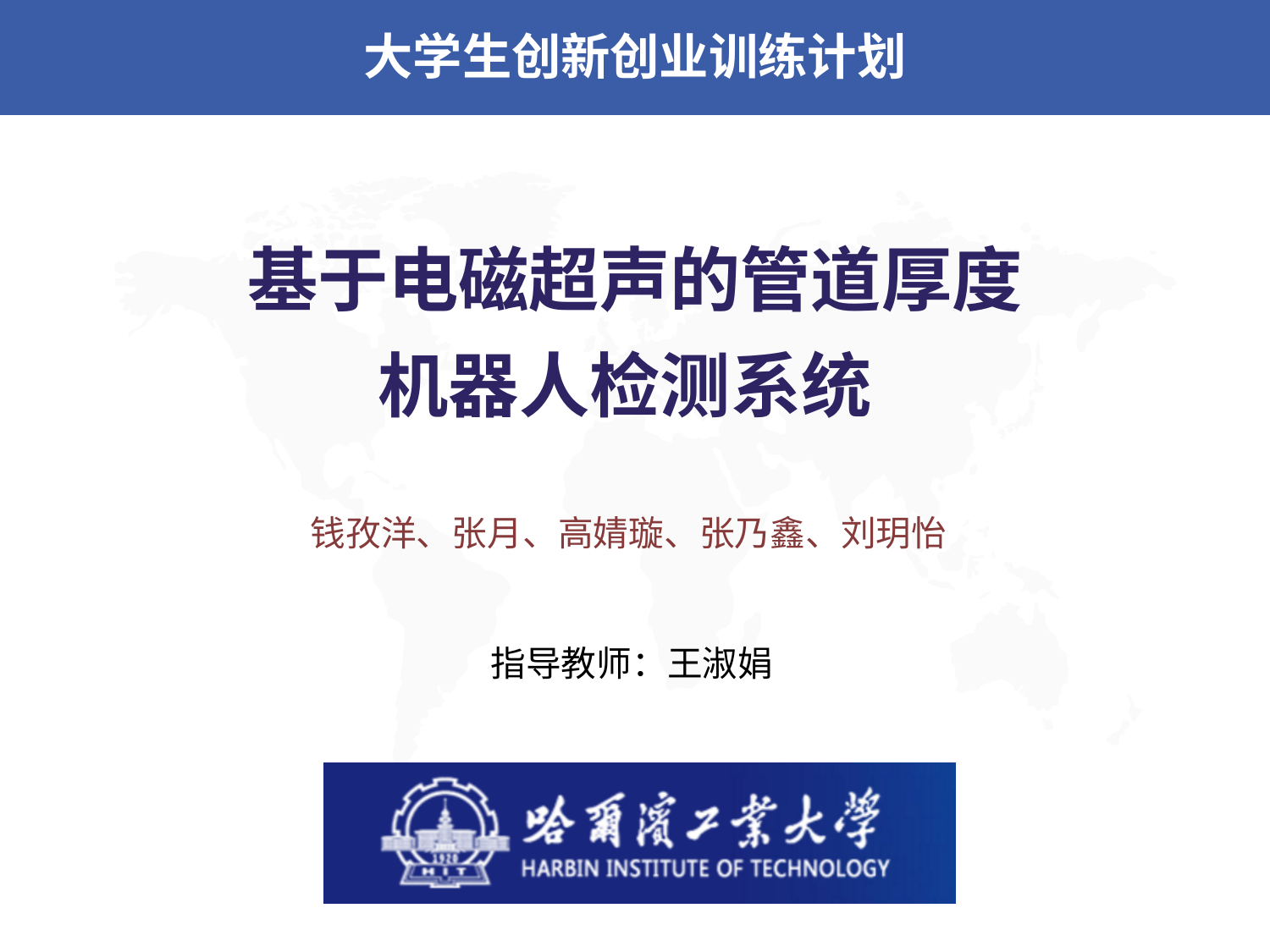

大学生创新创业训练计划
基于电磁超声的管道厚度机器人检测系统
钱孜洋、张月、高婧璇、张乃鑫、刘玥怡
指导教师：王淑娟